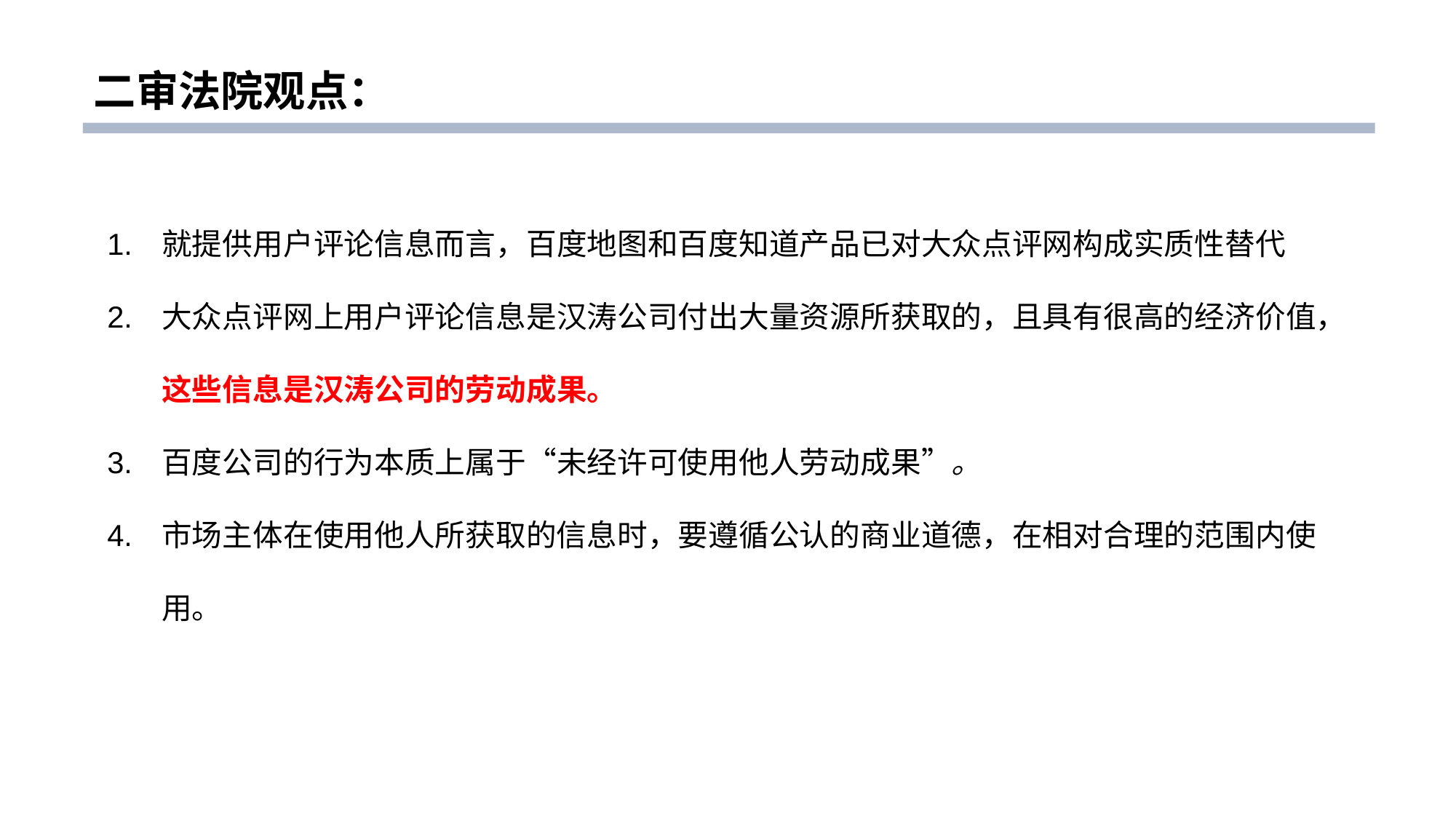

# 二审法院观点：
就提供用户评论信息而言，百度地图和百度知道产品已对大众点评网构成实质性替代
大众点评网上用户评论信息是汉涛公司付出大量资源所获取的，且具有很高的经济价值，这些信息是汉涛公司的劳动成果。
百度公司的行为本质上属于“未经许可使用他人劳动成果”。
市场主体在使用他人所获取的信息时，要遵循公认的商业道德，在相对合理的范围内使用。

32